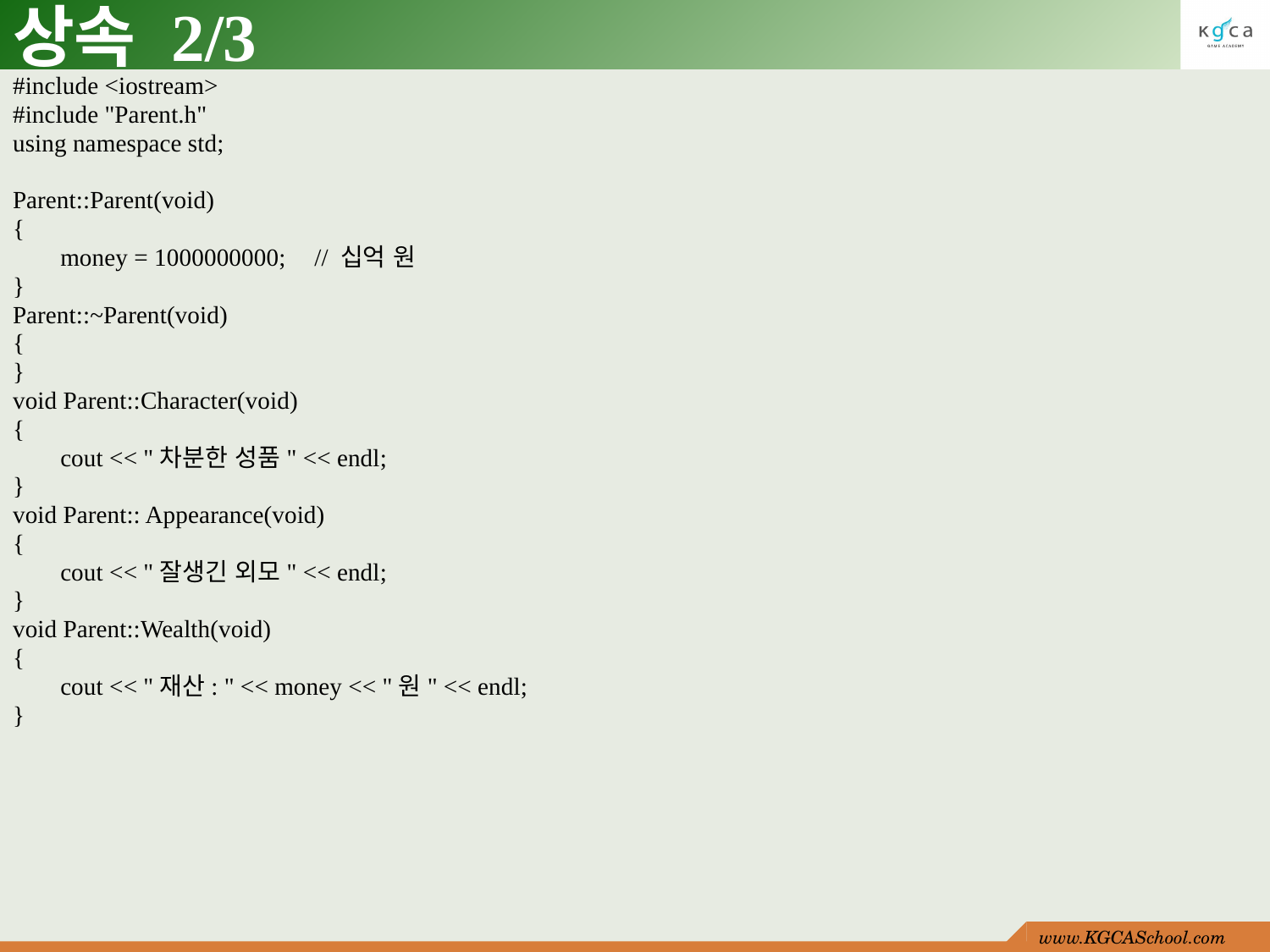

# 상속 2/3
#include <iostream>
#include "Parent.h"
using namespace std;

Parent::Parent(void)
{
	money = 1000000000;	// 십억 원
}
Parent::~Parent(void)
{
}
void Parent::Character(void)
{
	cout << "차분한 성품" << endl;
}
void Parent:: Appearance(void)
{
	cout << "잘생긴 외모" << endl;
}
void Parent::Wealth(void)
{
	cout << "재산: " << money << "원" << endl;
}